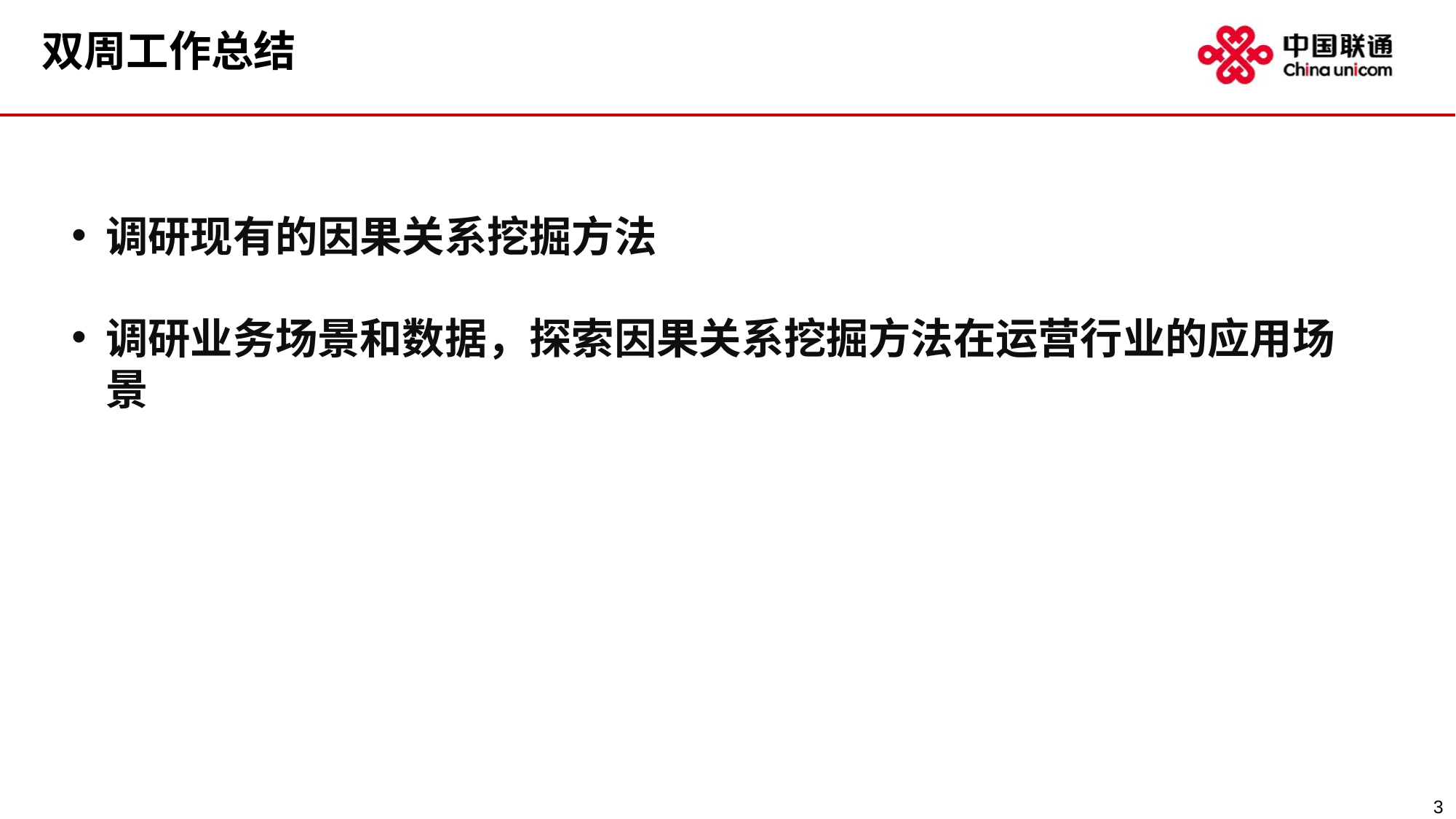

双周工作总结

调研现有的因果关系挖掘方法

调研业务场景和数据，探索因果关系挖掘方法在运营行业的应用场景